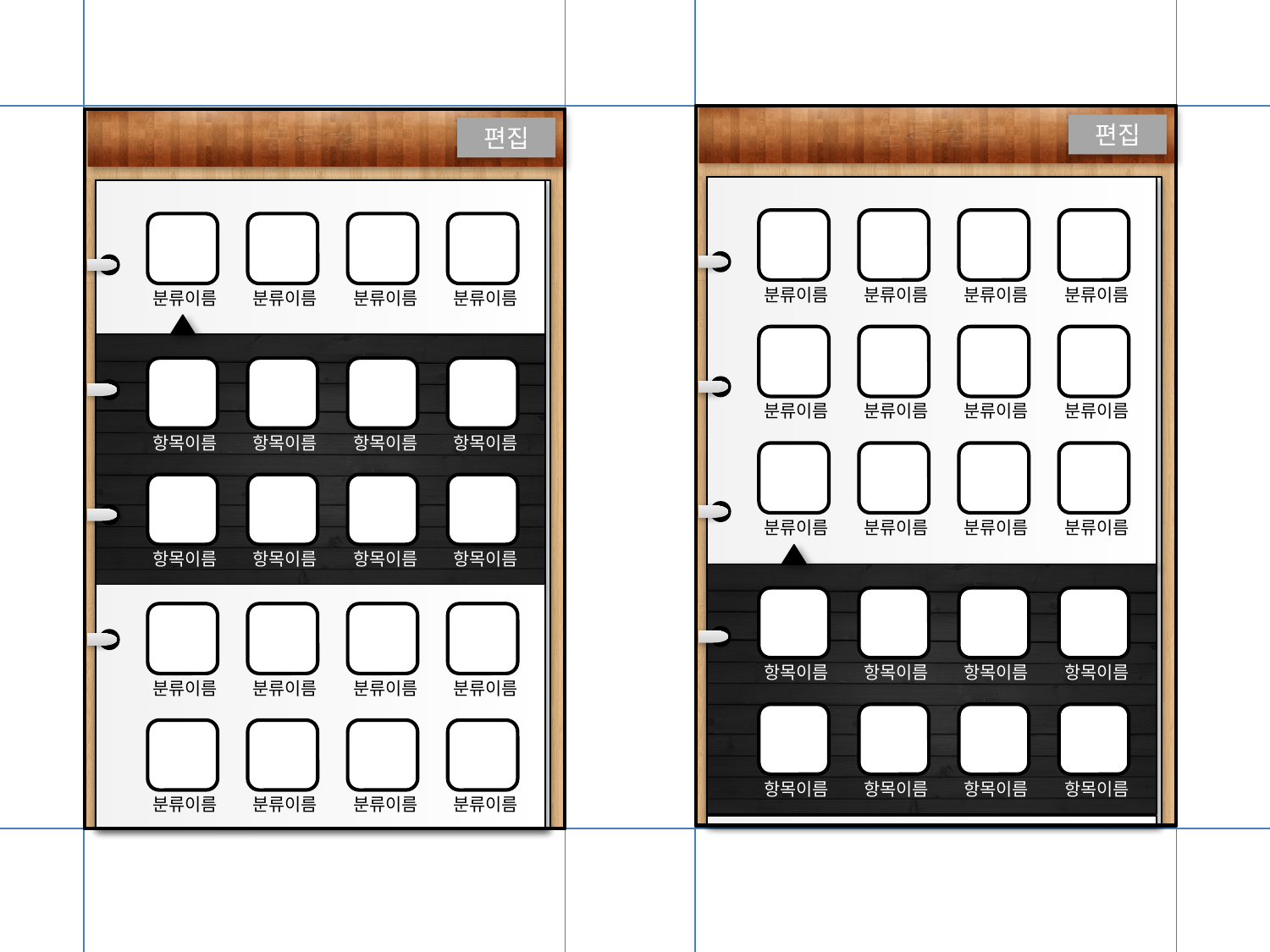

분류 선택
편집

분류이름

분류이름

분류이름

분류이름

분류이름

분류이름

분류이름

분류이름

분류이름

분류이름

분류이름

분류이름

항목이름
항목이름
항목이름
항목이름

항목이름
항목이름
항목이름
항목이름

분류 선택
편집

분류이름

분류이름

분류이름

분류이름

항목이름
항목이름
항목이름
항목이름

항목이름
항목이름
항목이름
항목이름

분류이름

분류이름

분류이름

분류이름

분류이름

분류이름

분류이름

분류이름